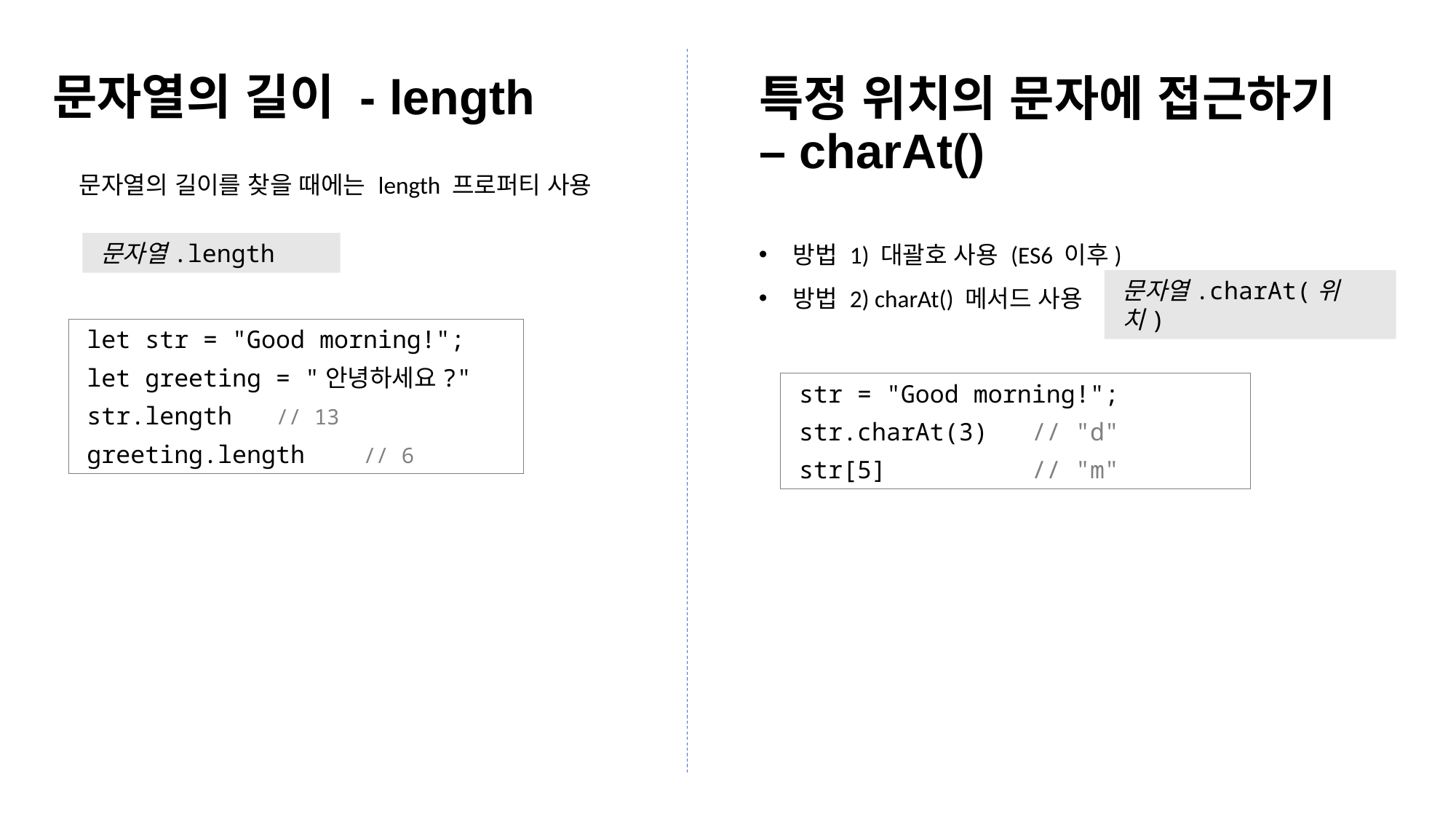

특정 위치의 문자에 접근하기
– charAt()
# 문자열의 길이 - length
문자열의 길이를 찾을 때에는 length 프로퍼티 사용
방법 1) 대괄호 사용 (ES6 이후)
방법 2) charAt() 메서드 사용
문자열.length
문자열.charAt(위치)
let str = "Good morning!";
let greeting = "안녕하세요?"
str.length   // 13
greeting.length    // 6
str = "Good morning!";
str.charAt(3)   // "d"
str[5]          // "m"